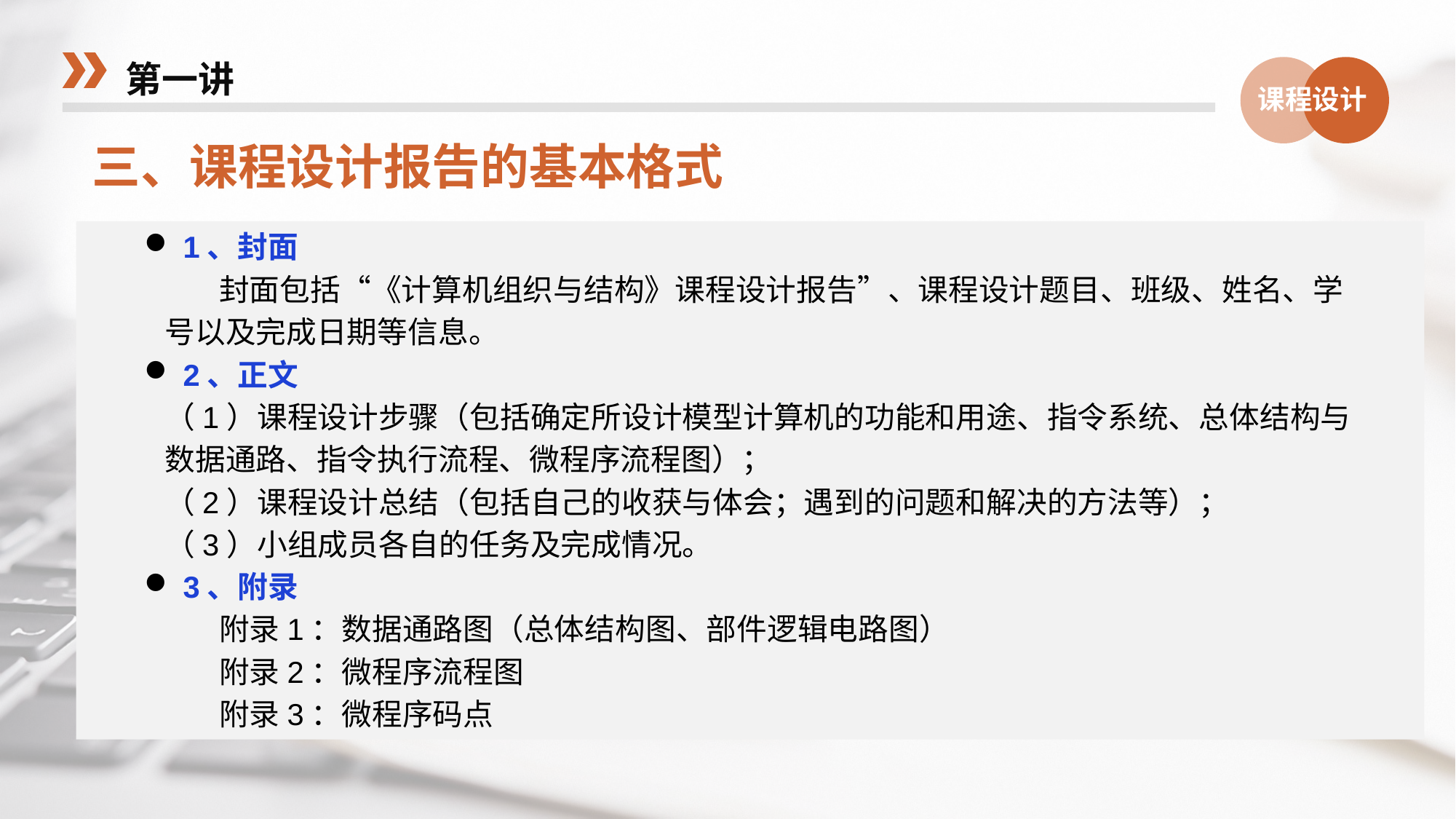

第一讲

课程设计

三、课程设计报告的基本格式
 1、封面
       封面包括“《计算机组织与结构》课程设计报告”、课程设计题目、班级、姓名、学号以及完成日期等信息。
 2、正文
（1）课程设计步骤（包括确定所设计模型计算机的功能和用途、指令系统、总体结构与数据通路、指令执行流程、微程序流程图）；
（2）课程设计总结（包括自己的收获与体会；遇到的问题和解决的方法等）；
（3）小组成员各自的任务及完成情况。
 3、附录
       附录1：数据通路图（总体结构图、部件逻辑电路图）
       附录2：微程序流程图
       附录3：微程序码点